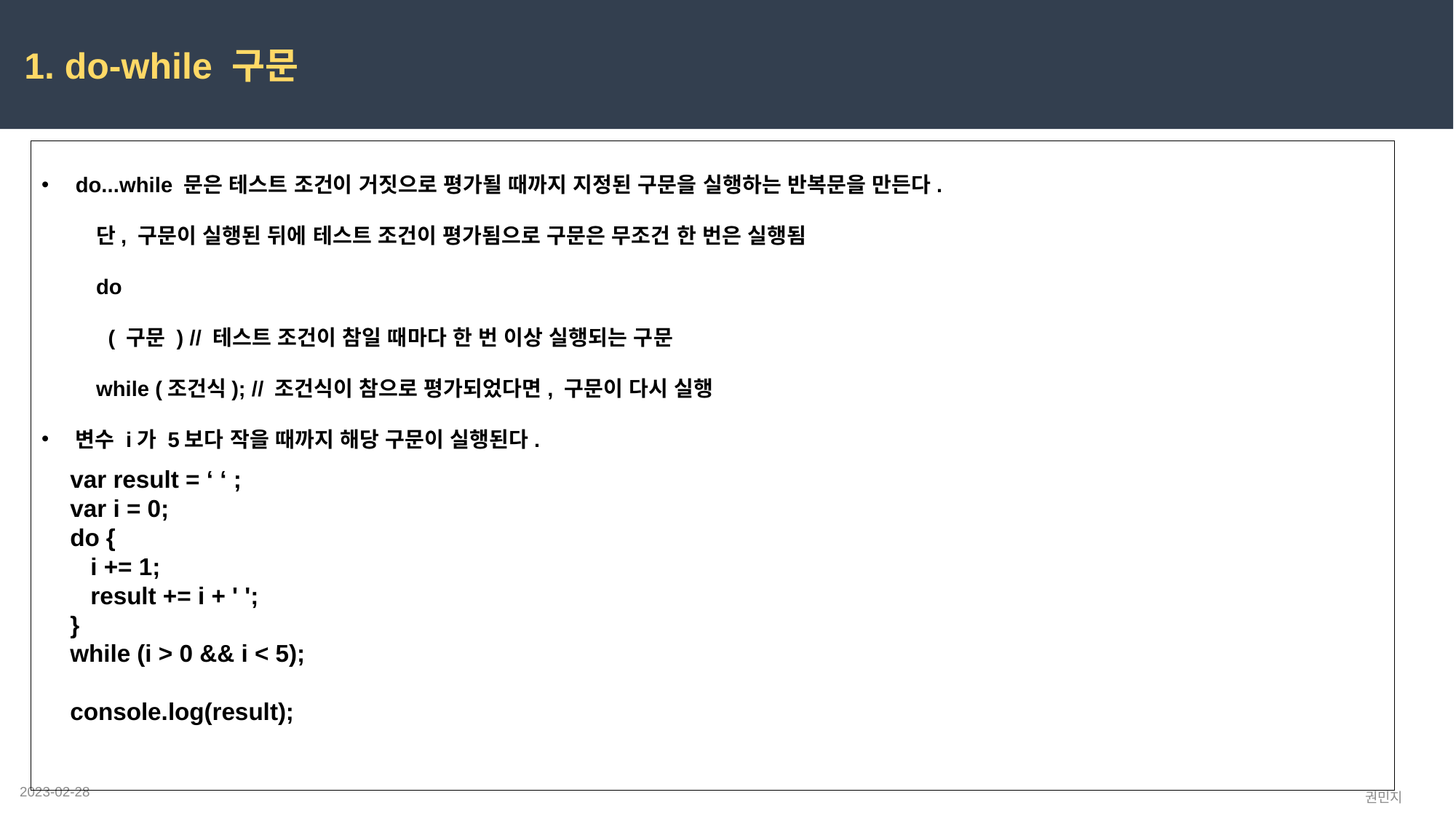

1. do-while 구문
do...while 문은 테스트 조건이 거짓으로 평가될 때까지 지정된 구문을 실행하는 반복문을 만든다.
단, 구문이 실행된 뒤에 테스트 조건이 평가됨으로 구문은 무조건 한 번은 실행됨
do
  ( 구문 ) // 테스트 조건이 참일 때마다 한 번 이상 실행되는 구문
while (조건식); // 조건식이 참으로 평가되었다면, 구문이 다시 실행
변수 i가 5보다 작을 때까지 해당 구문이 실행된다.

var result = ‘ ‘ ;
var i = 0;
do {
   i += 1;
   result += i + ' ';
}
while (i > 0 && i < 5);

console.log(result);
2023-02-28
권민지